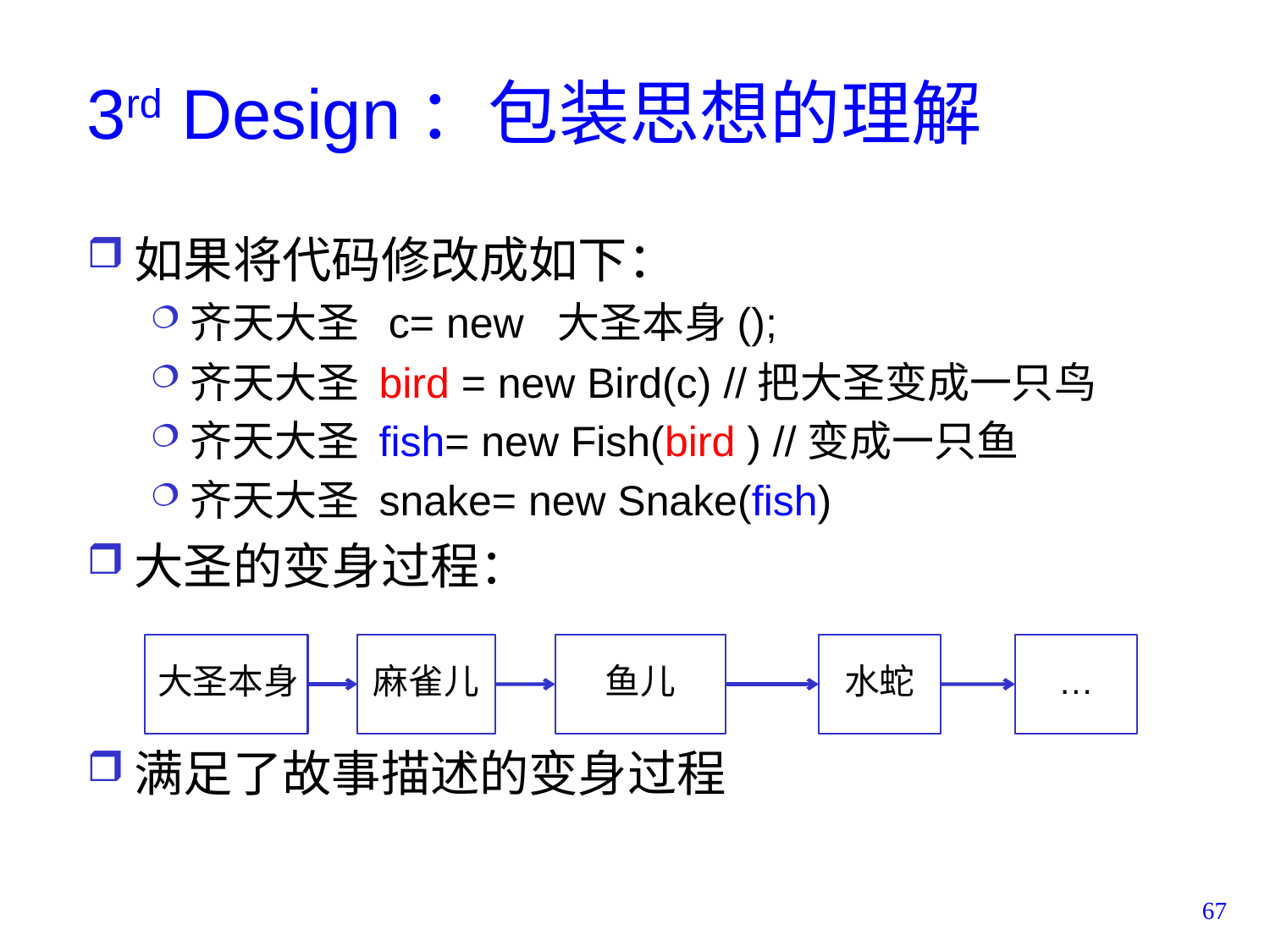

# 3rd Design：包装思想的理解
如果将代码修改成如下：
齐天大圣  c= new  大圣本身();
齐天大圣 bird = new Bird(c) //把大圣变成一只鸟
齐天大圣 fish= new Fish(bird ) //变成一只鱼
齐天大圣 snake= new Snake(fish)
大圣的变身过程：

满足了故事描述的变身过程

鱼儿
大圣本身
麻雀儿
水蛇
…
67